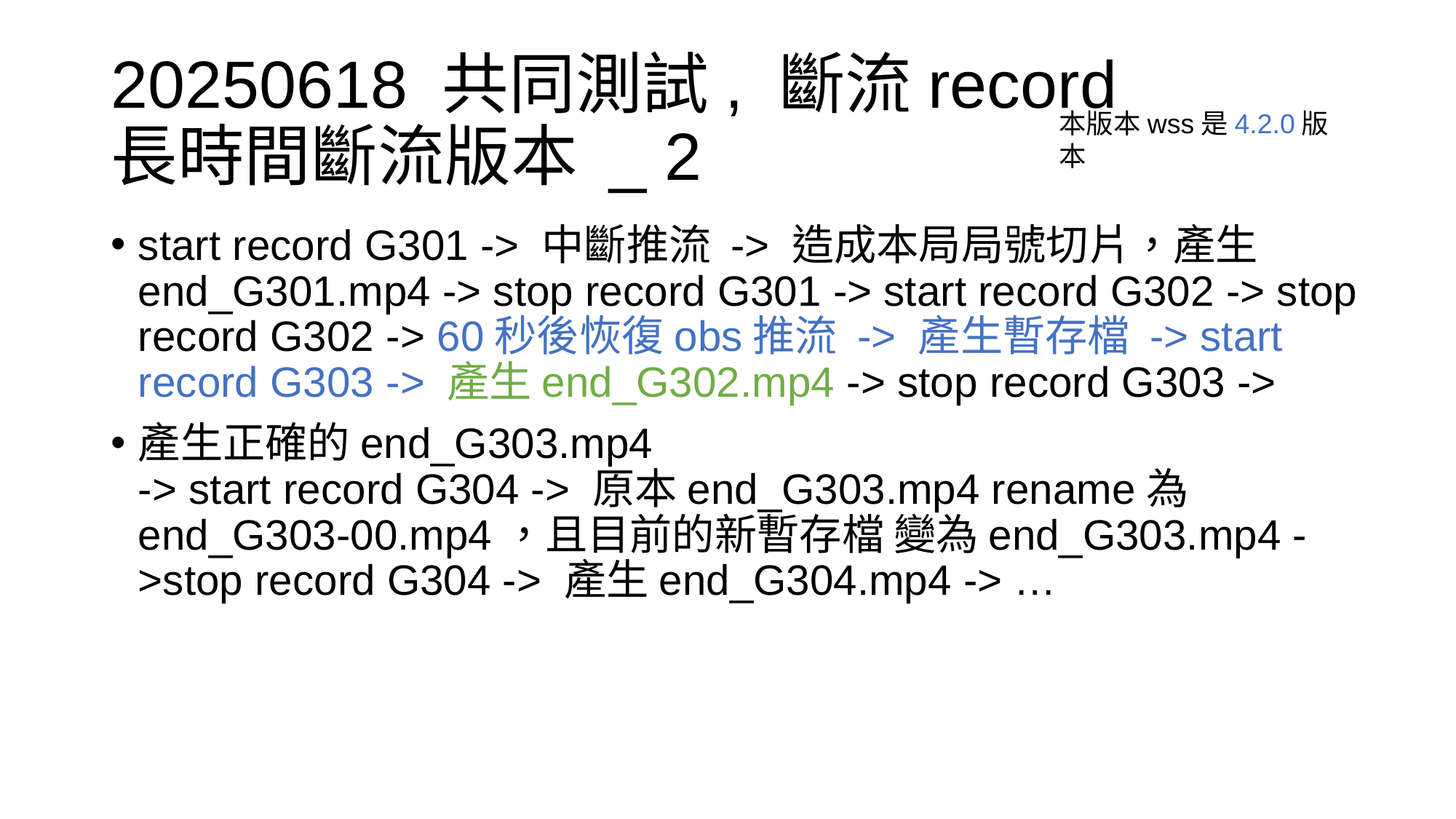

# 20250618 共同測試, 斷流record 長時間斷流版本 _ 2
本版本wss是4.2.0版本
start record G301 -> 中斷推流 -> 造成本局局號切片，產生end_G301.mp4 -> stop record G301 -> start record G302 -> stop record G302 -> 60秒後恢復obs推流 -> 產生暫存檔 -> start record G303 -> 產生end_G302.mp4 -> stop record G303 ->
產生正確的end_G303.mp4
-> start record G304 -> 原本end_G303.mp4 rename為end_G303-00.mp4，且目前的新暫存檔 變為end_G303.mp4 ->stop record G304 -> 產生end_G304.mp4 -> …